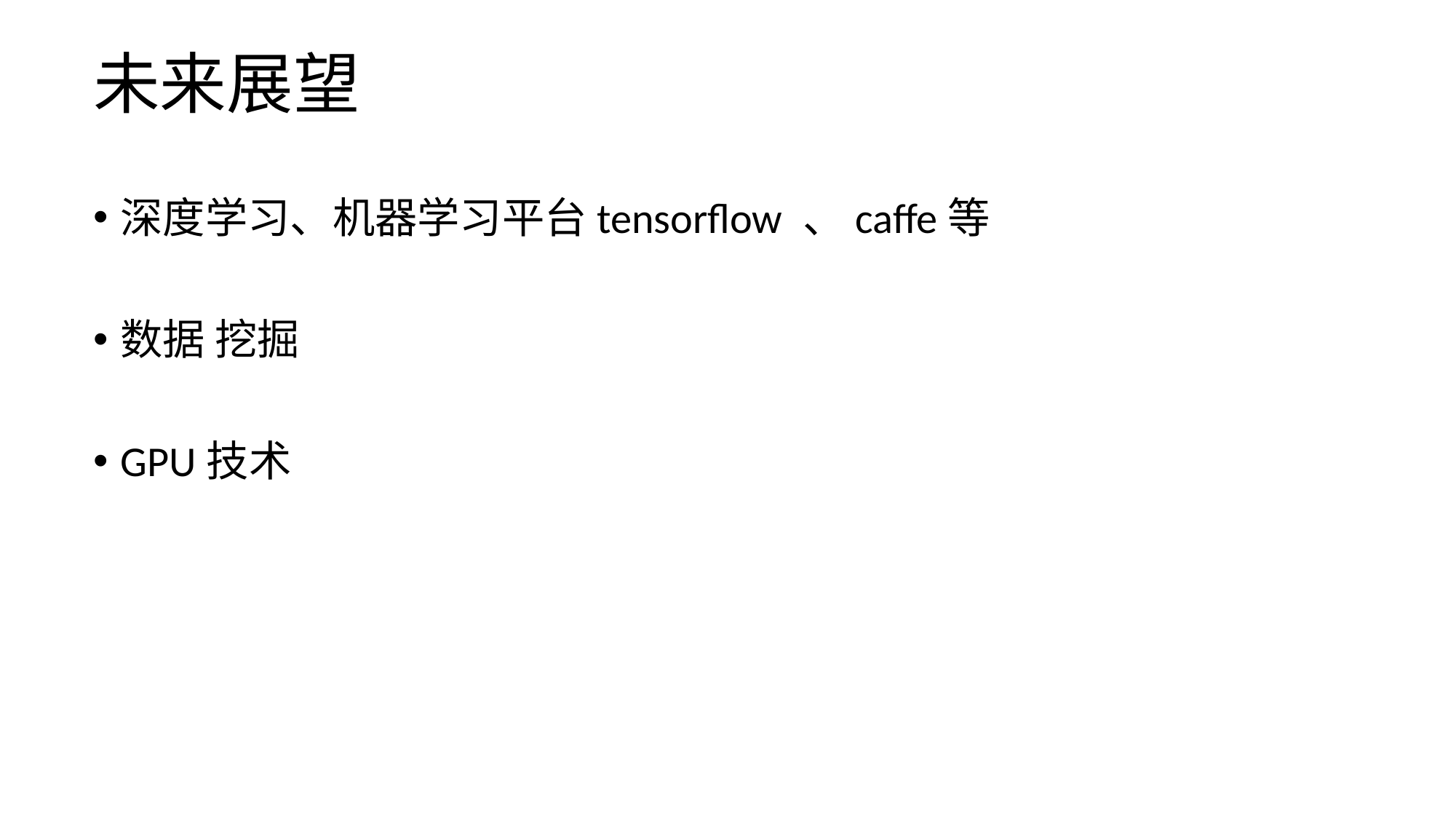

# 未来展望
深度学习、机器学习平台tensorflow 、caffe等

数据 挖掘

GPU技术